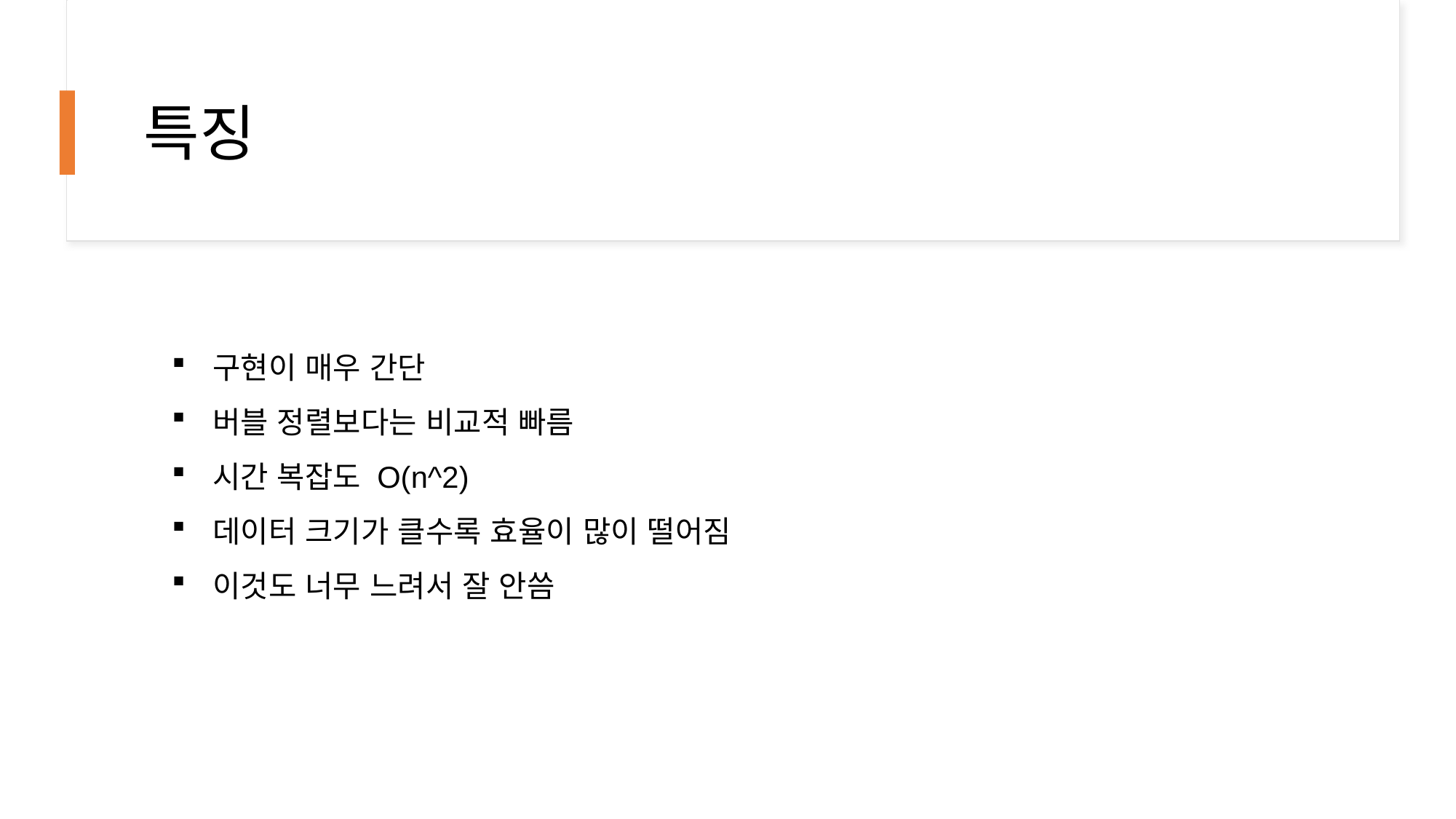

# 특징

구현이 매우 간단
버블 정렬보다는 비교적 빠름
시간 복잡도 O(n^2)
데이터 크기가 클수록 효율이 많이 떨어짐
이것도 너무 느려서 잘 안씀